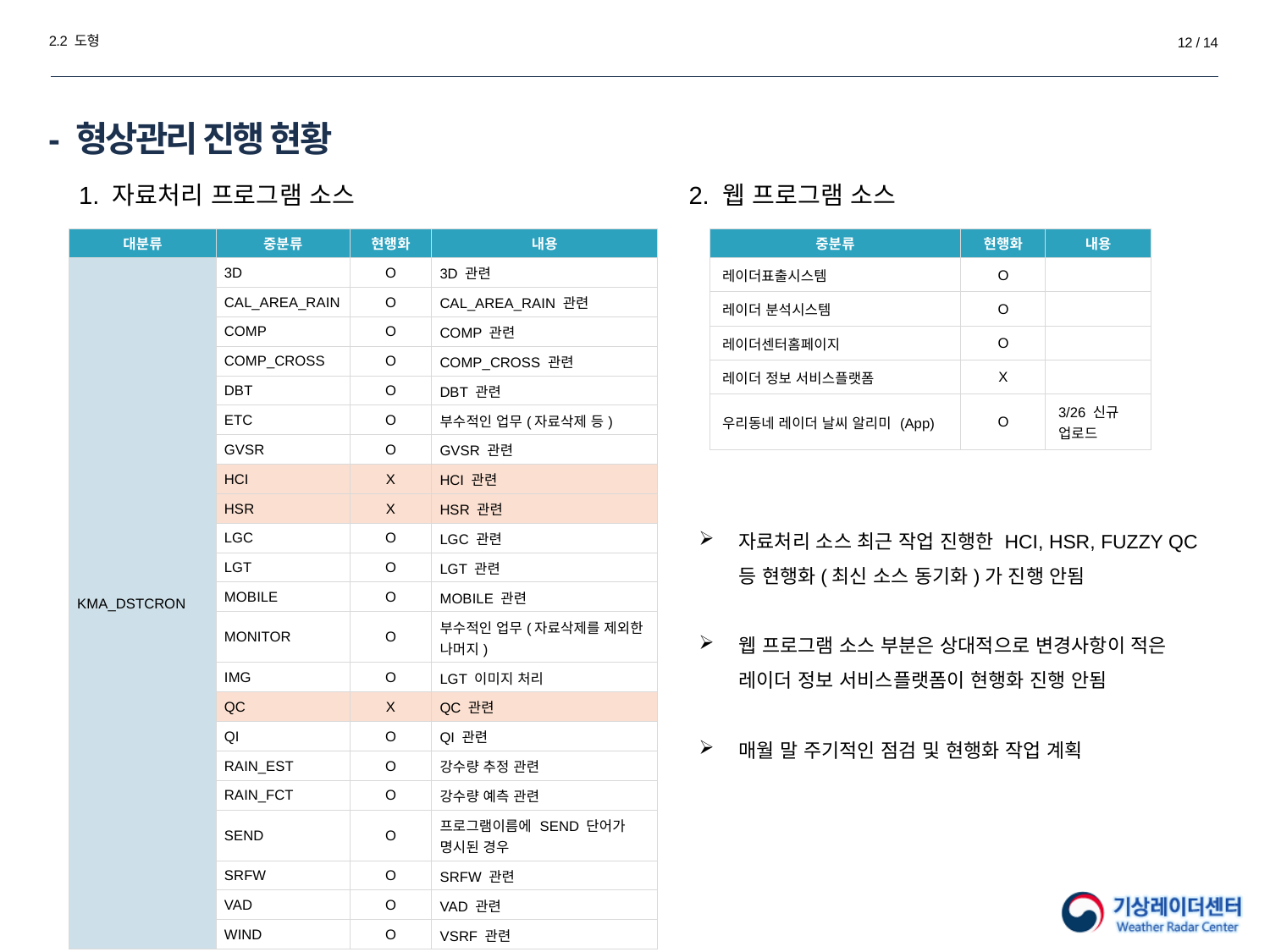

2.2 도형
12 / 14
# - 형상관리 진행 현황
1. 자료처리 프로그램 소스
2. 웹 프로그램 소스
| 대분류 | 중분류 | 현행화 | 내용 |
| --- | --- | --- | --- |
| KMA\_DSTCRON | 3D | O | 3D 관련 |
|  | CAL\_AREA\_RAIN | O | CAL\_AREA\_RAIN 관련 |
|  | COMP | O | COMP 관련 |
|  | COMP\_CROSS | O | COMP\_CROSS 관련 |
|  | DBT | O | DBT 관련 |
|  | ETC | O | 부수적인 업무(자료삭제 등) |
|  | GVSR | O | GVSR 관련 |
|  | HCI | X | HCI 관련 |
|  | HSR | X | HSR 관련 |
|  | LGC | O | LGC 관련 |
|  | LGT | O | LGT 관련 |
|  | MOBILE | O | MOBILE 관련 |
|  | MONITOR | O | 부수적인 업무(자료삭제를 제외한 나머지) |
|  | IMG | O | LGT 이미지 처리 |
|  | QC | X | QC 관련 |
|  | QI | O | QI 관련 |
|  | RAIN\_EST | O | 강수량 추정 관련 |
|  | RAIN\_FCT | O | 강수량 예측 관련 |
|  | SEND | O | 프로그램이름에 SEND 단어가 명시된 경우 |
|  | SRFW | O | SRFW 관련 |
|  | VAD | O | VAD 관련 |
|  | WIND | O | VSRF 관련 |
| 중분류 | 현행화 | 내용 |
| --- | --- | --- |
| 레이더표출시스템 | O |  |
| 레이더 분석시스템 | O |  |
| 레이더센터홈페이지 | O |  |
| 레이더 정보 서비스플랫폼 | X |  |
| 우리동네 레이더 날씨 알리미 (App) | O | 3/26 신규 업로드 |
자료처리 소스 최근 작업 진행한 HCI, HSR, FUZZY QC등 현행화(최신 소스 동기화)가 진행 안됨

웹 프로그램 소스 부분은 상대적으로 변경사항이 적은 레이더 정보 서비스플랫폼이 현행화 진행 안됨

매월 말 주기적인 점검 및 현행화 작업 계획